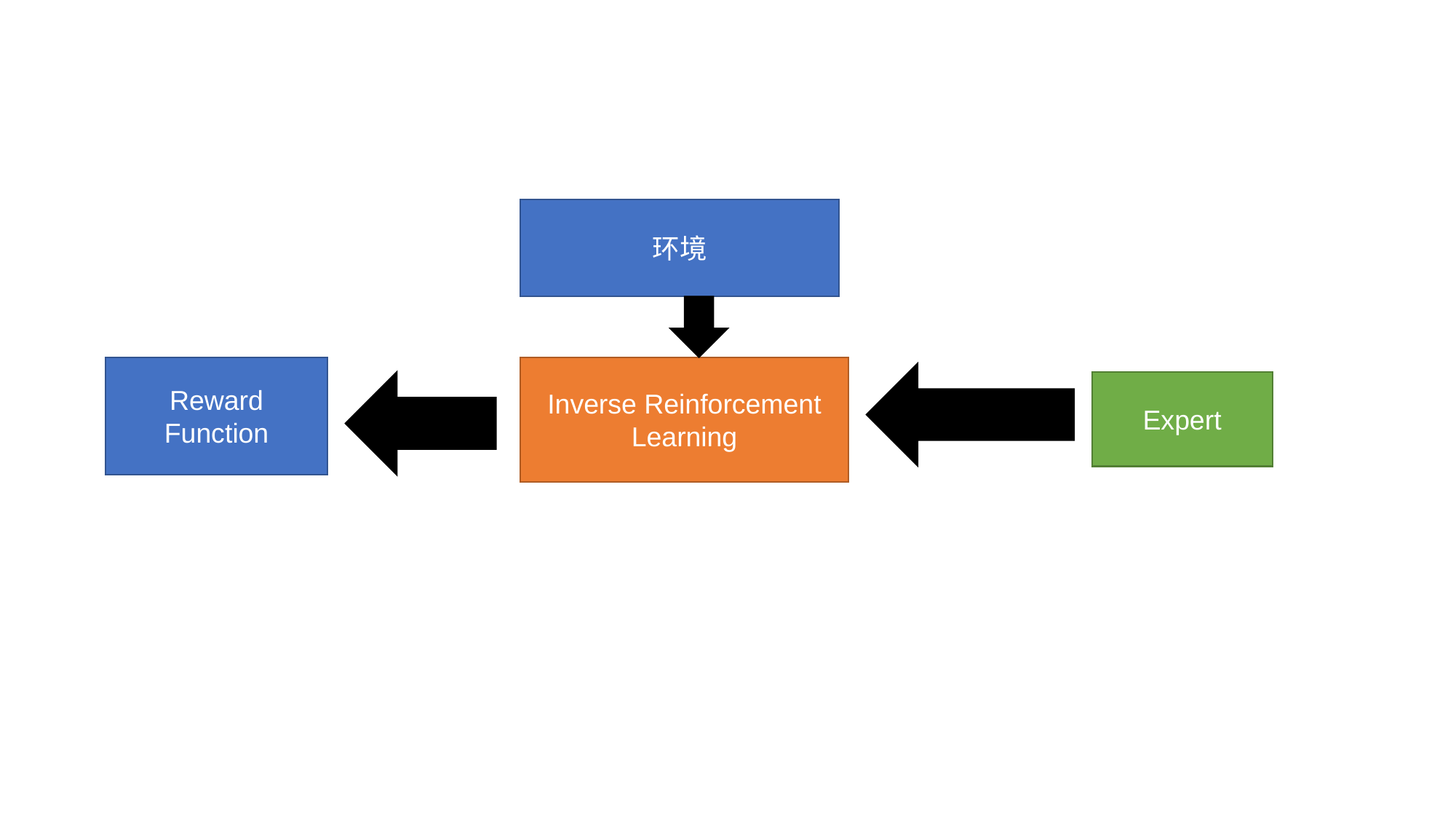

环境

Reward
Function
Inverse Reinforcement Learning
Expert